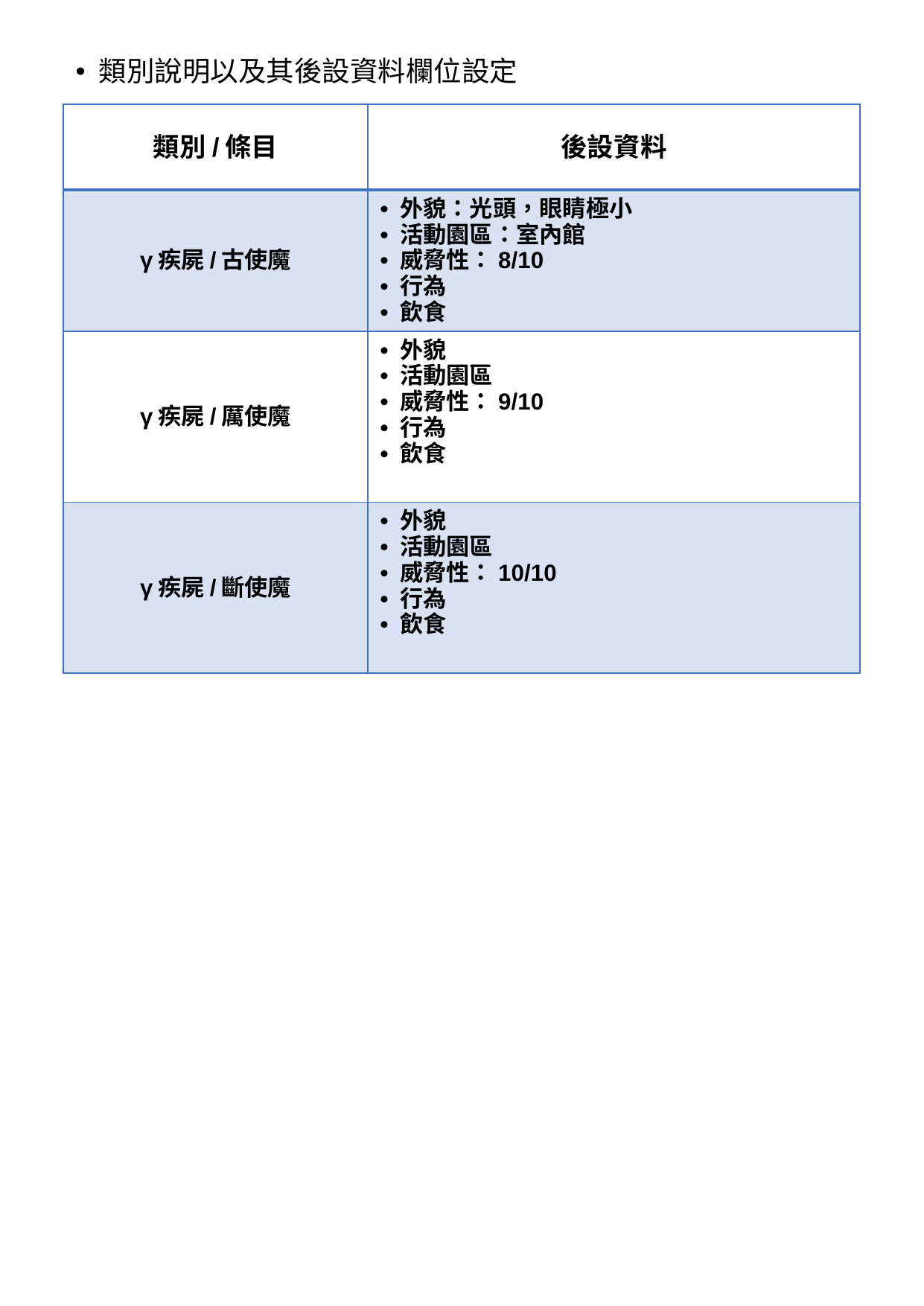

類別說明以及其後設資料欄位設定
| 類別/條目 | 後設資料 |
| --- | --- |
| γ疾屍/古使魔 | • 外貌：光頭，眼睛極小 • 活動園區：室內館 • 威脅性：8/10 • 行為 • 飲食 |
| γ疾屍/厲使魔 | • 外貌 • 活動園區 • 威脅性：9/10 • 行為 • 飲食 |
| γ疾屍/斷使魔 | • 外貌 • 活動園區 • 威脅性：10/10 • 行為 • 飲食 |